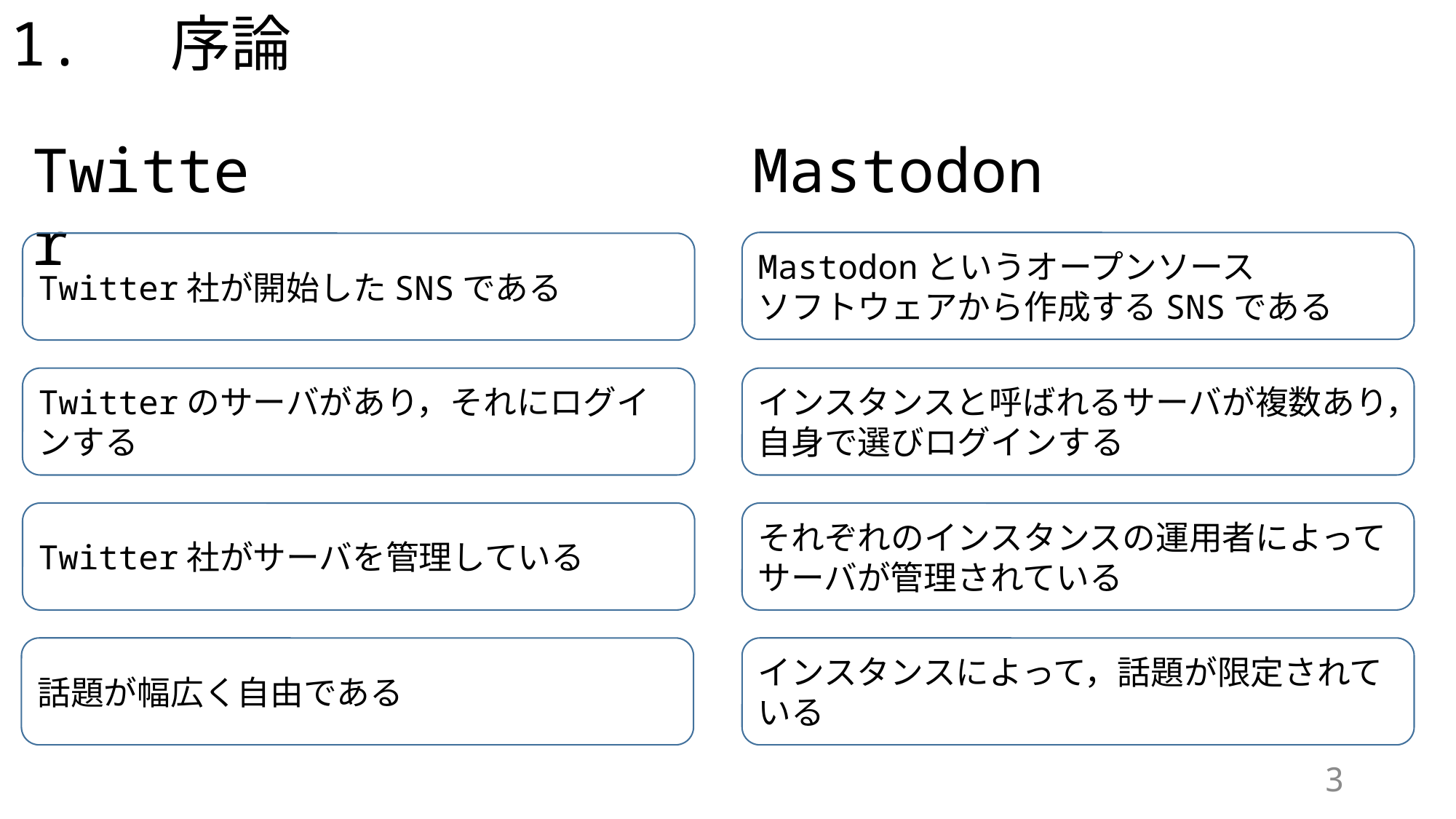

1.  序論
Twitter
Mastodon
Mastodonというオープンソース
ソフトウェアから作成するSNSである
Twitter社が開始したSNSである
Twitterのサーバがあり，それにログインする
インスタンスと呼ばれるサーバが複数あり，自身で選びログインする
Twitter社がサーバを管理している
それぞれのインスタンスの運用者によってサーバが管理されている
話題が幅広く自由である
インスタンスによって，話題が限定されている
3